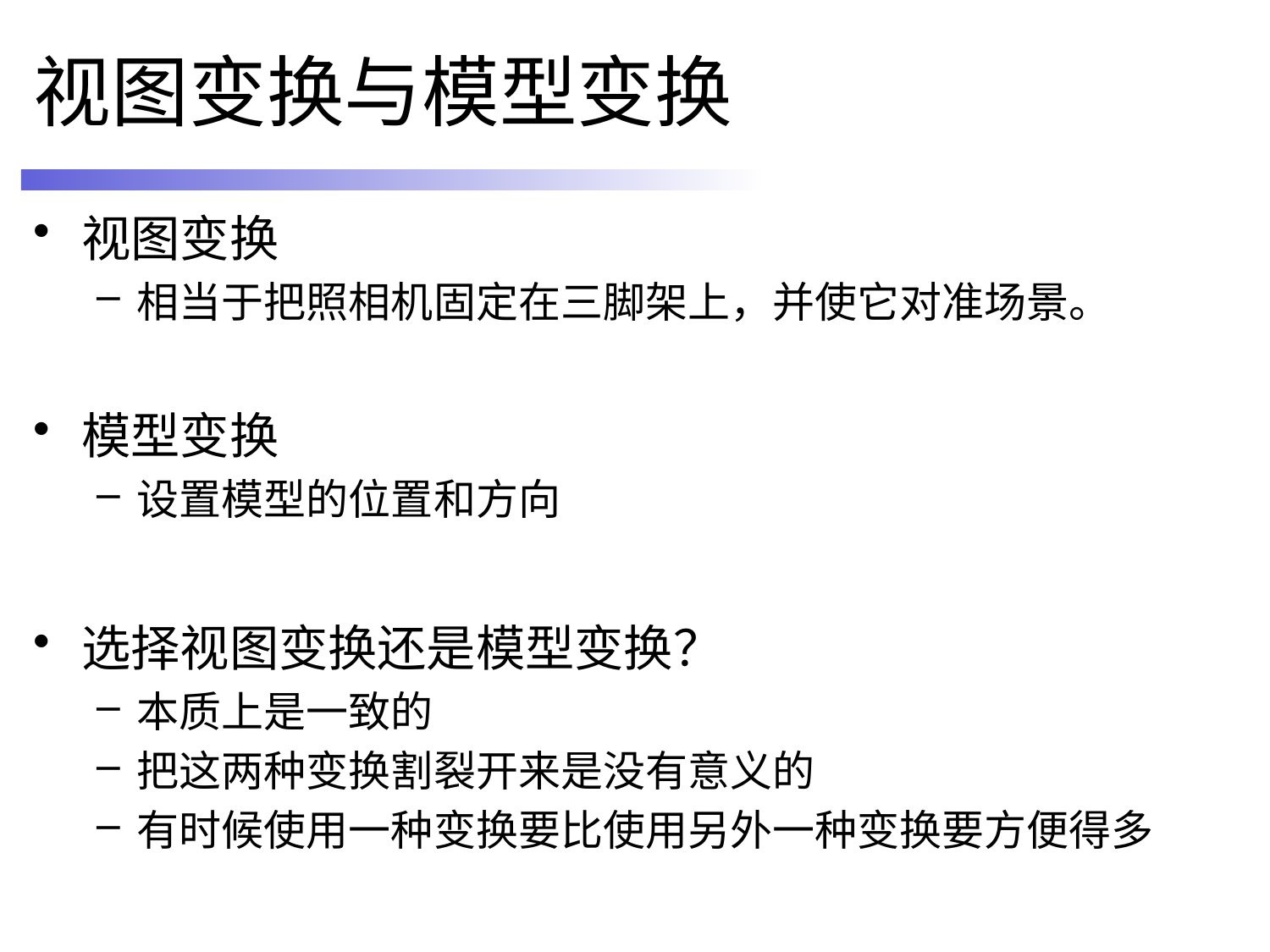

# 视图变换与模型变换
视图变换
相当于把照相机固定在三脚架上，并使它对准场景。

模型变换
设置模型的位置和方向

选择视图变换还是模型变换？
本质上是一致的
把这两种变换割裂开来是没有意义的
有时候使用一种变换要比使用另外一种变换要方便得多